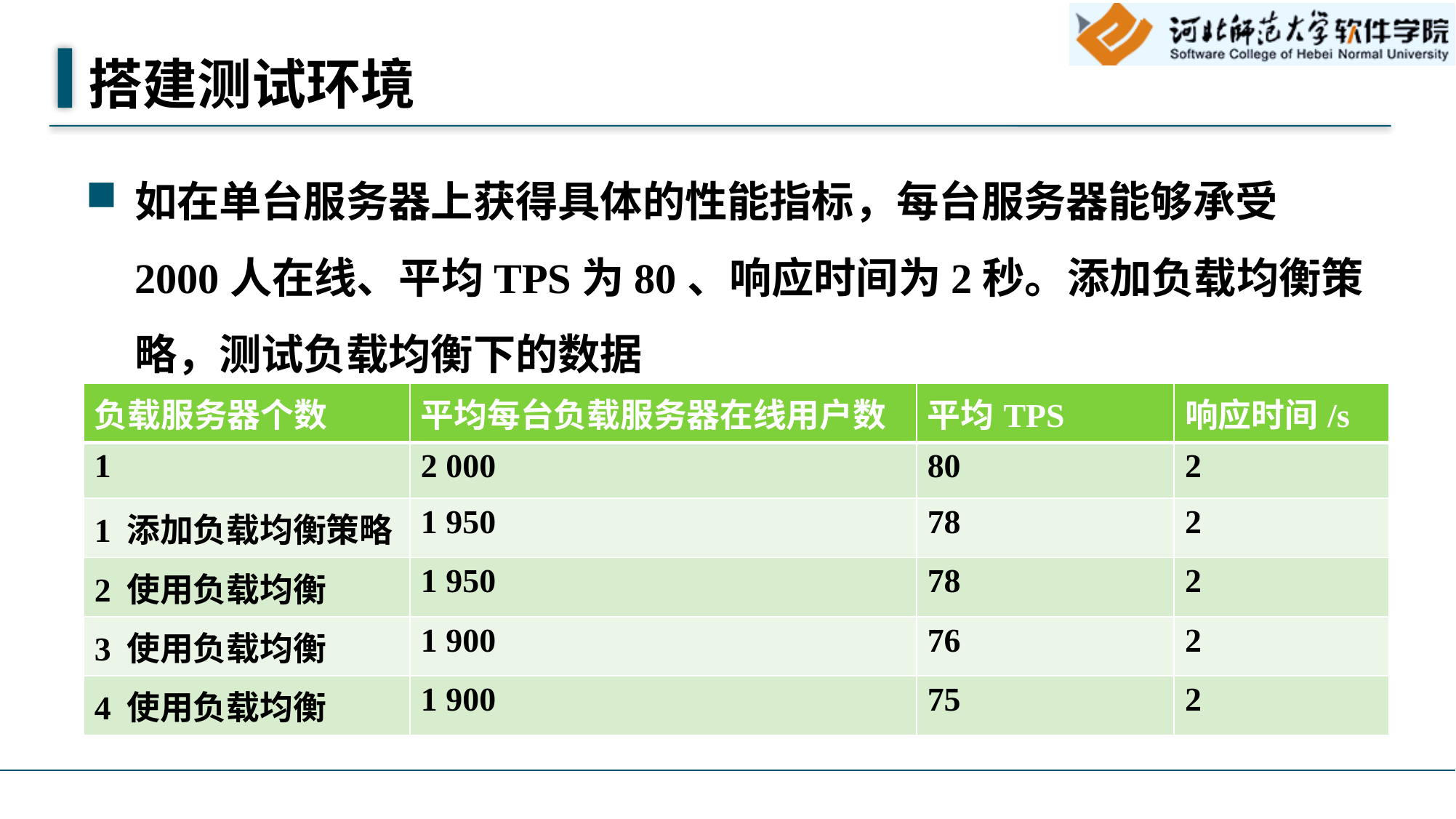

# 搭建测试环境
如在单台服务器上获得具体的性能指标，每台服务器能够承受2000人在线、平均TPS为80、响应时间为2秒。添加负载均衡策略，测试负载均衡下的数据

| 负载服务器个数 | 平均每台负载服务器在线用户数 | 平均TPS | 响应时间/s |
| --- | --- | --- | --- |
| 1 | 2 000 | 80 | 2 |
| 1 添加负载均衡策略 | 1 950 | 78 | 2 |
| 2 使用负载均衡 | 1 950 | 78 | 2 |
| 3 使用负载均衡 | 1 900 | 76 | 2 |
| 4 使用负载均衡 | 1 900 | 75 | 2 |